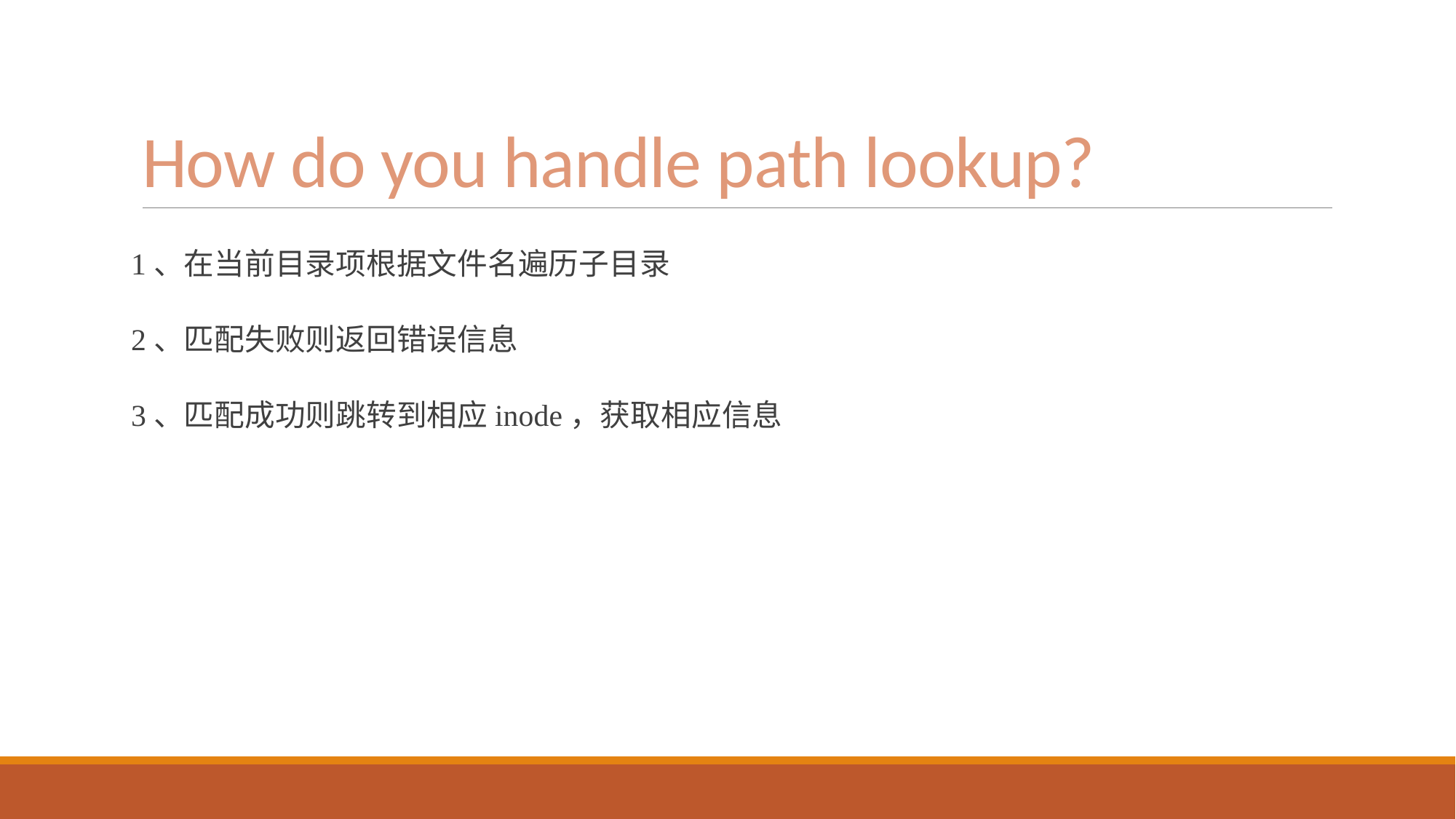

# How do you handle path lookup?
1、在当前目录项根据文件名遍历子目录
2、匹配失败则返回错误信息
3、匹配成功则跳转到相应inode，获取相应信息